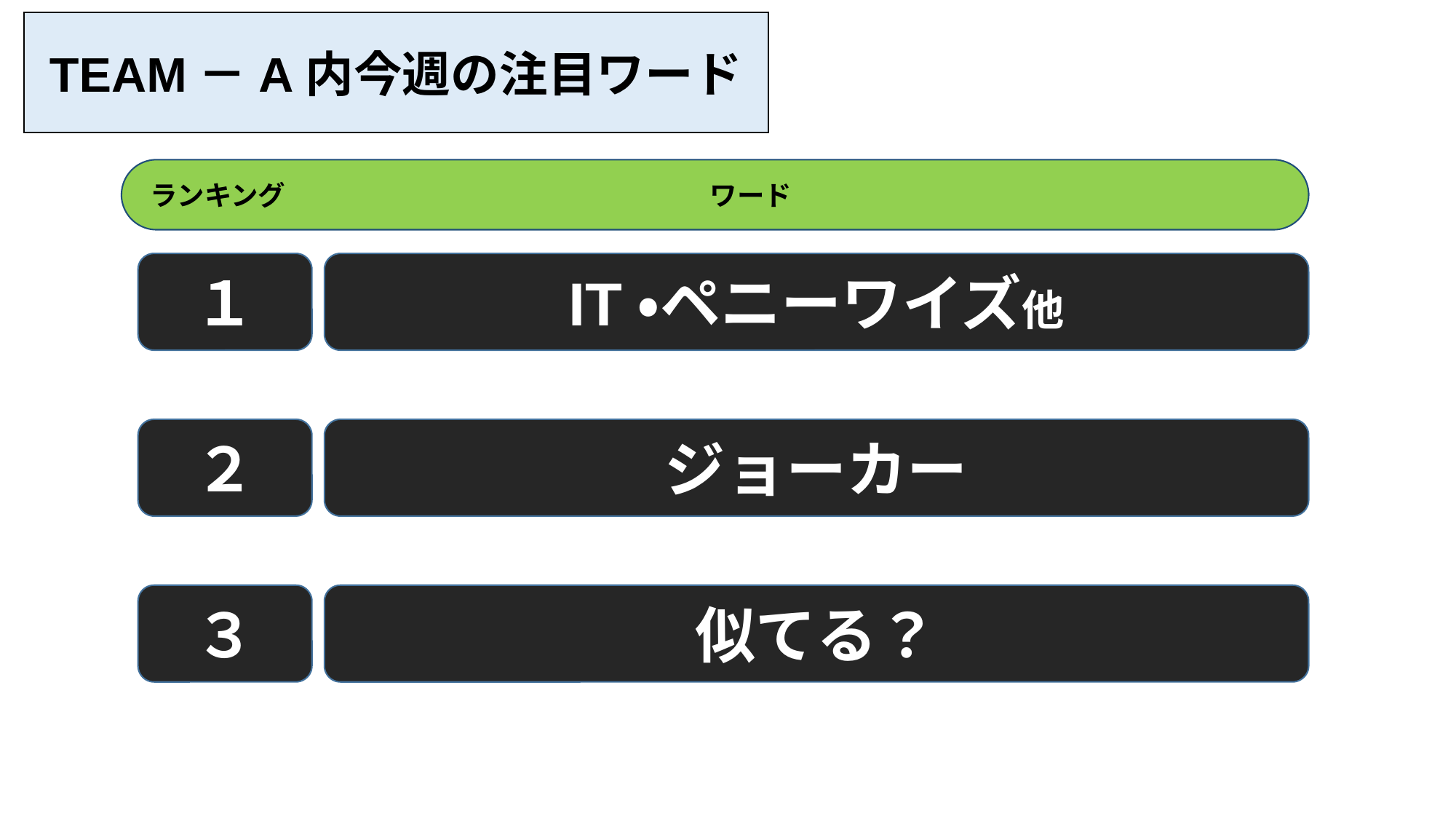

TEAM－A内今週の注目ワード

ランキング
ワード
１
IT・ペニーワイズ他
２
ジョーカー
３
似てる？